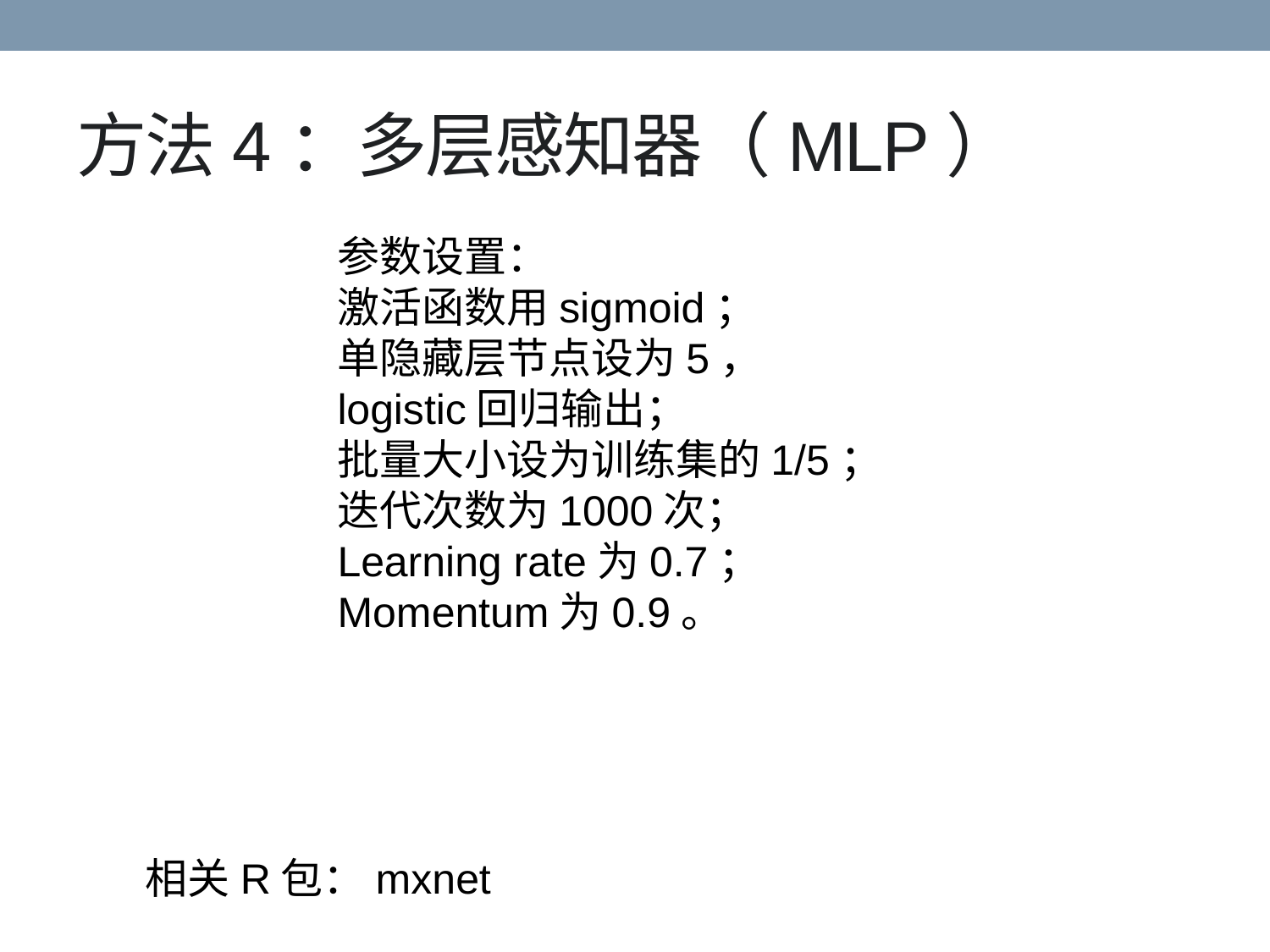

# 方法4：多层感知器（MLP）
参数设置：
激活函数用sigmoid；
单隐藏层节点设为5，
logistic回归输出；
批量大小设为训练集的1/5；
迭代次数为1000次；
Learning rate为0.7；
Momentum为0.9。
相关R包：mxnet